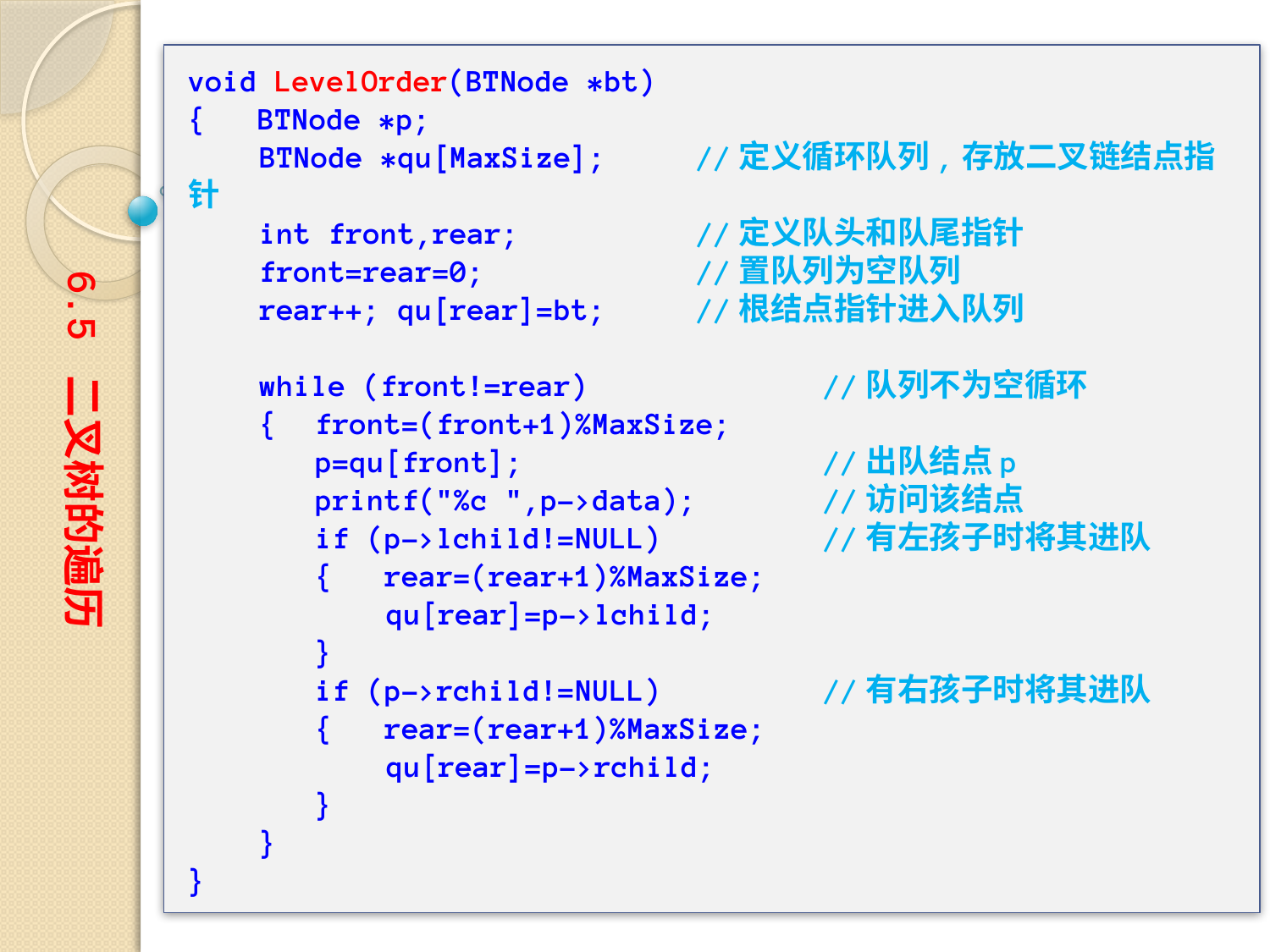

void LevelOrder(BTNode *bt)
{   BTNode *p;
　　BTNode *qu[MaxSize];	//定义循环队列,存放二叉链结点指针
　　int front,rear;		//定义队头和队尾指针
　　front=rear=0;		//置队列为空队列
　　rear++; qu[rear]=bt;	//根结点指针进入队列
　　while (front!=rear)		//队列不为空循环
　　{	front=(front+1)%MaxSize;
	p=qu[front];			//出队结点p
	printf("%c ",p->data);	//访问该结点
	if (p->lchild!=NULL)		//有左孩子时将其进队
	{   rear=(rear+1)%MaxSize;
	　　qu[rear]=p->lchild;
	}
	if (p->rchild!=NULL)		//有右孩子时将其进队
	{   rear=(rear+1)%MaxSize;
	　　qu[rear]=p->rchild;
	}
　　}
}
6.5 二叉树的遍历